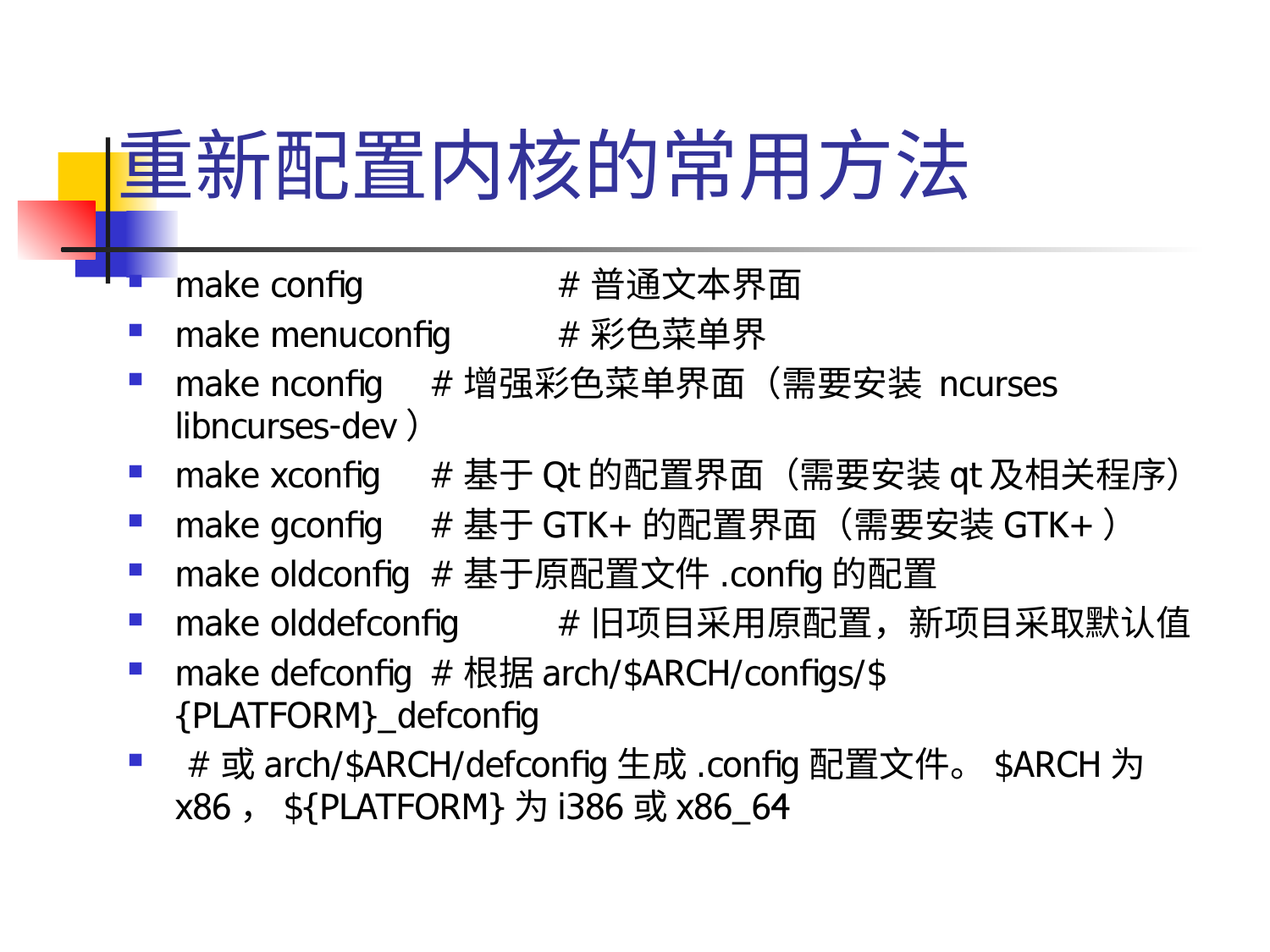

# 重新配置内核的常用方法
make config		#普通文本界面
make menuconfig	#彩色菜单界
make nconfig	#增强彩色菜单界面（需要安装 ncurses libncurses-dev）
make xconfig	#基于Qt的配置界面（需要安装qt及相关程序）
make gconfig	#基于GTK+的配置界面（需要安装GTK+）
make oldconfig	#基于原配置文件.config的配置
make olddefconfig	#旧项目采用原配置，新项目采取默认值
make defconfig	#根据arch/$ARCH/configs/${PLATFORM}_defconfig
 #或arch/$ARCH/defconfig生成.config配置文件。$ARCH为x86，${PLATFORM}为i386或x86_64